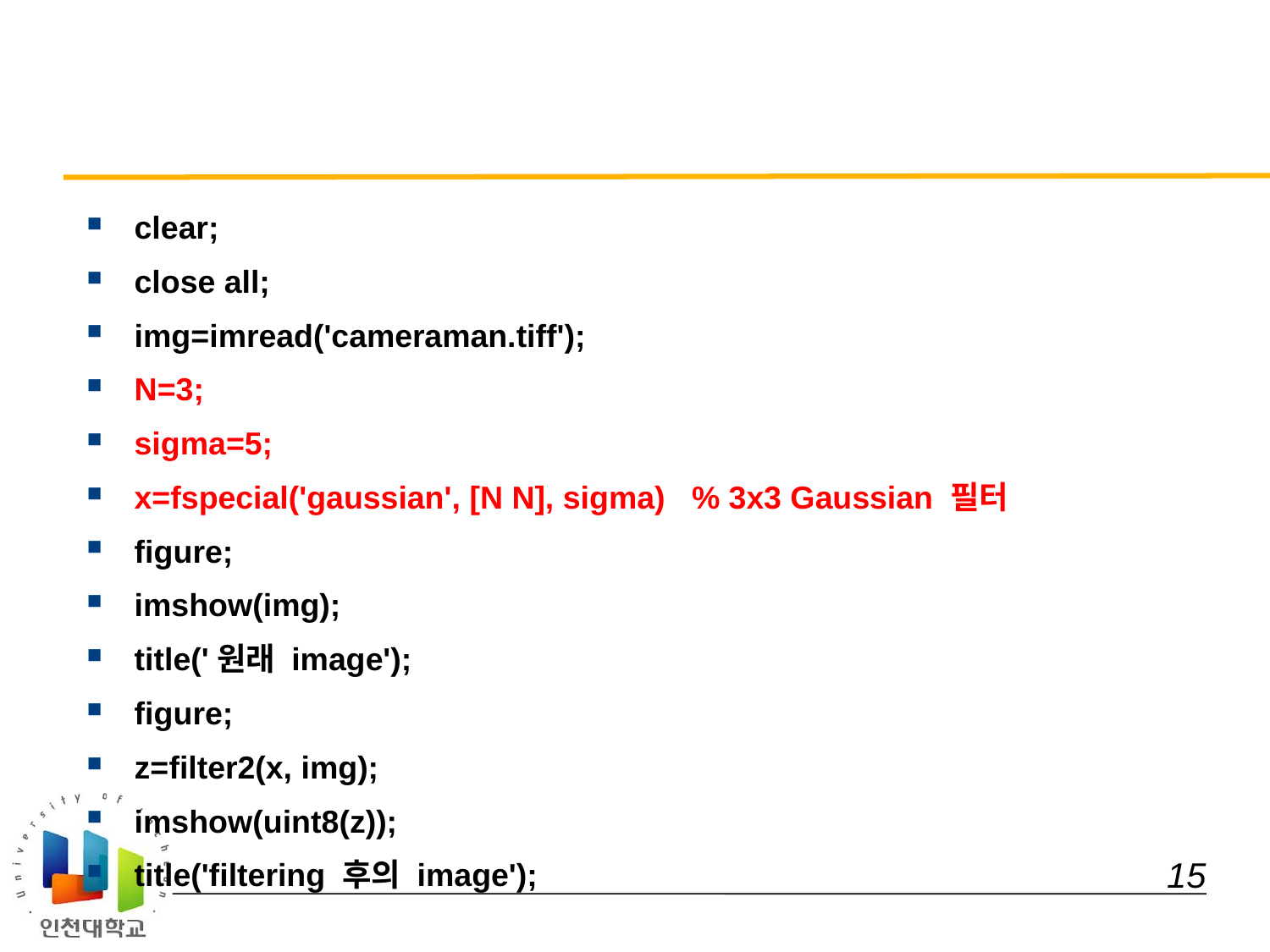

#
clear;
close all;
img=imread('cameraman.tiff');
N=3;
sigma=5;
x=fspecial('gaussian', [N N], sigma)   % 3x3 Gaussian 필터
figure;
imshow(img);
title('원래 image');
figure;
z=filter2(x, img);
imshow(uint8(z));
title('filtering 후의 image');
 15